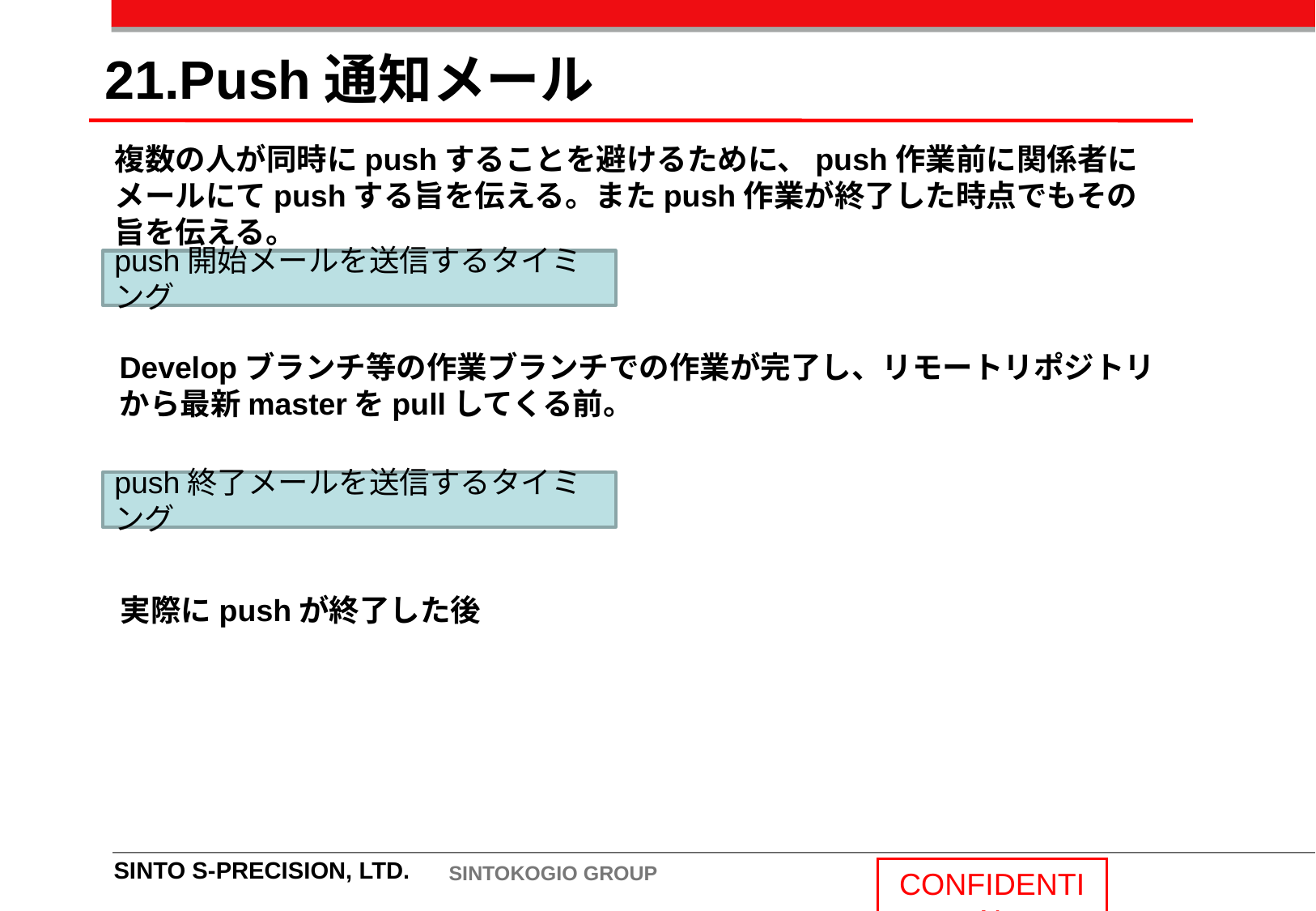

21.Push通知メール

複数の人が同時にpushすることを避けるために、push作業前に関係者にメールにてpushする旨を伝える。またpush作業が終了した時点でもその旨を伝える。
push開始メールを送信するタイミング
Developブランチ等の作業ブランチでの作業が完了し、リモートリポジトリから最新masterをpullしてくる前。
push終了メールを送信するタイミング
実際にpushが終了した後
SINTO S-PRECISION, LTD.
SINTOKOGIO GROUP
CONFIDENTIAL